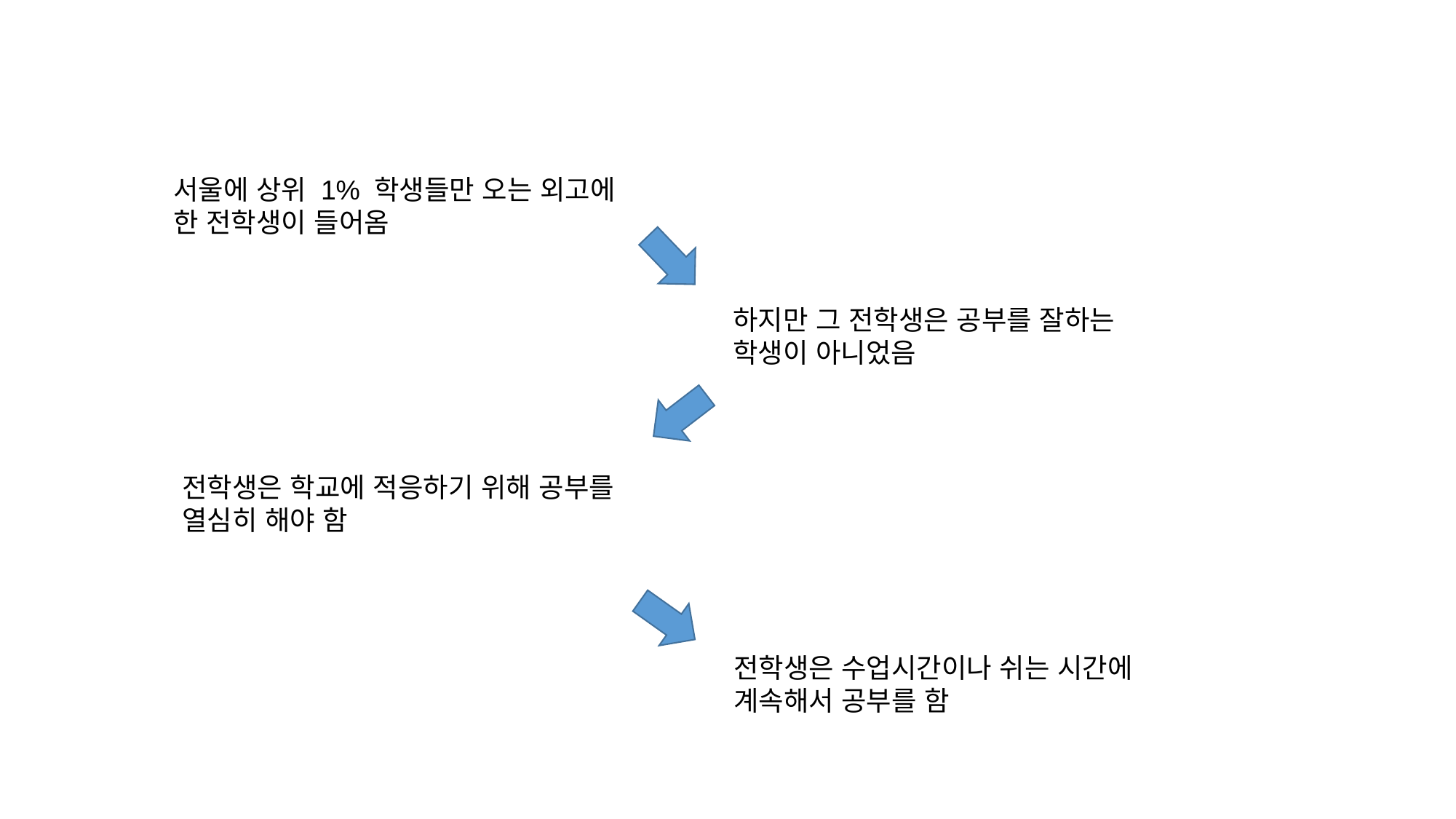

서울에 상위 1% 학생들만 오는 외고에 한 전학생이 들어옴

하지만 그 전학생은 공부를 잘하는 학생이 아니었음

전학생은 학교에 적응하기 위해 공부를 열심히 해야 함

전학생은 수업시간이나 쉬는 시간에 계속해서 공부를 함